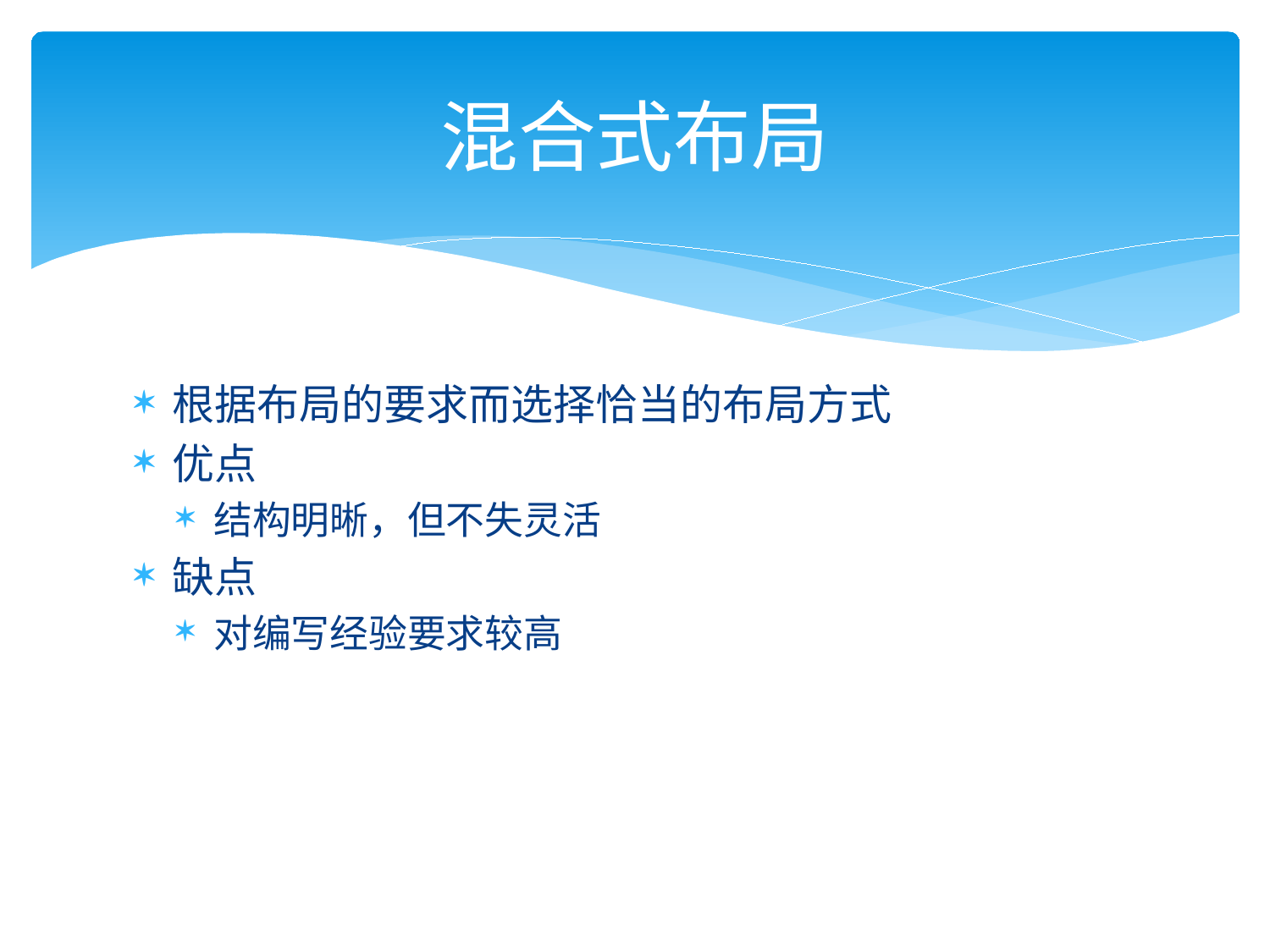

# 混合式布局
根据布局的要求而选择恰当的布局方式
优点
结构明晰，但不失灵活
缺点
对编写经验要求较高